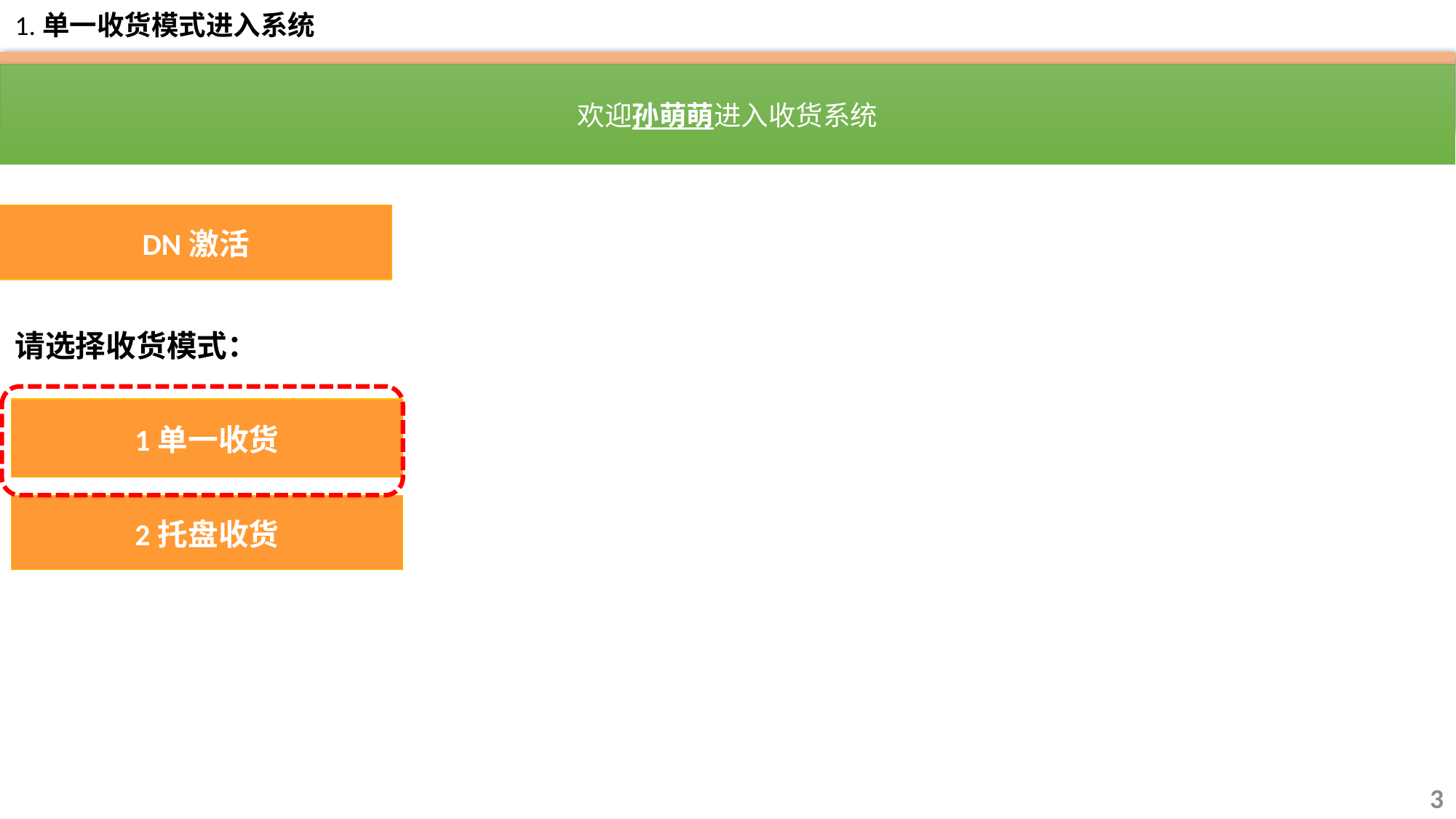

# 1.单一收货模式进入系统
欢迎孙萌萌进入收货系统

DN激活

请选择收货模式：

1单一收货

2托盘收货

3